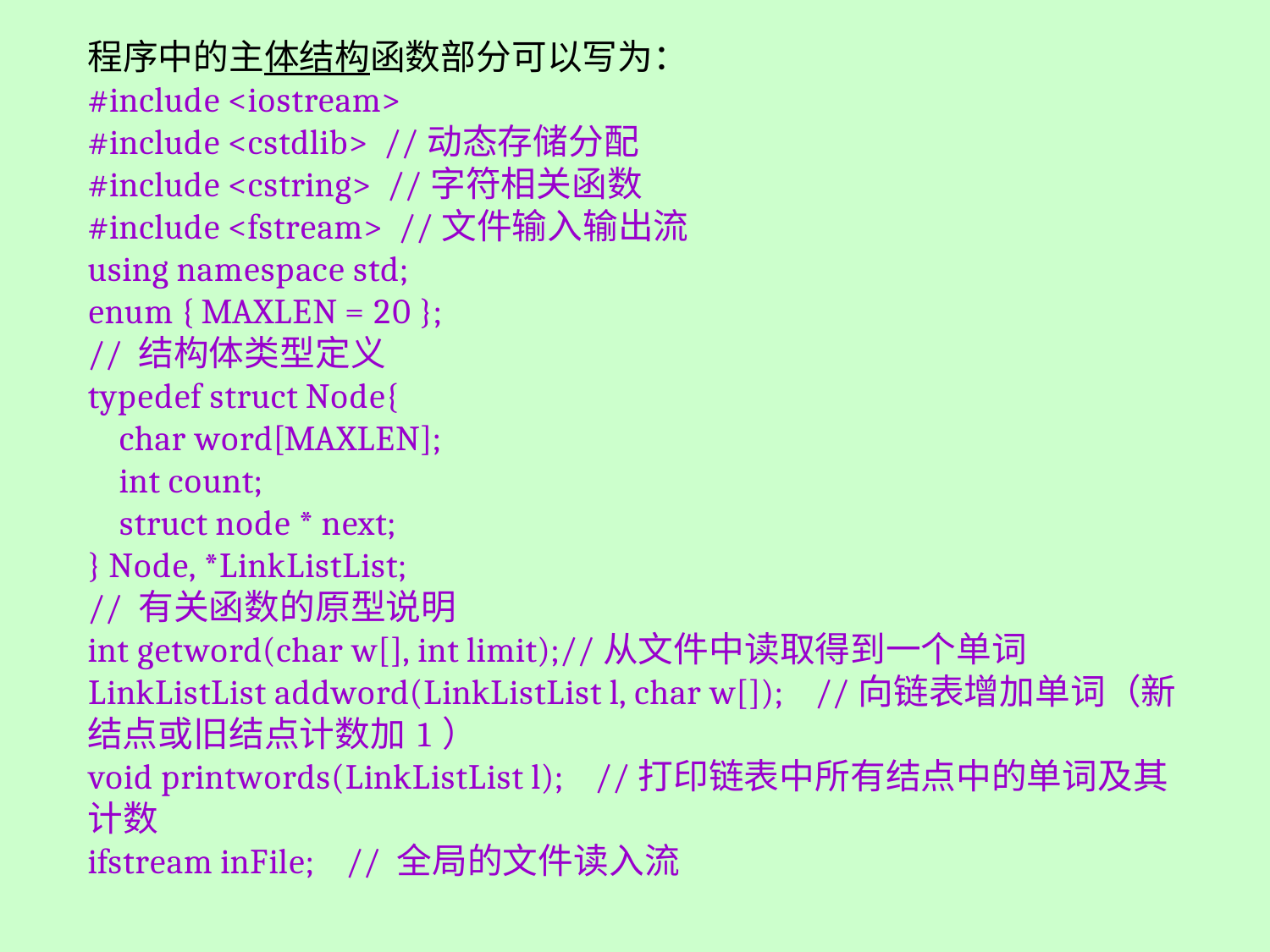

程序中的主体结构函数部分可以写为：
#include <iostream>
#include <cstdlib>  //动态存储分配
#include <cstring>  //字符相关函数
#include <fstream>  //文件输入输出流
using namespace std;
enum { MAXLEN = 20 };
// 结构体类型定义
typedef struct Node{
    char word[MAXLEN];
    int count;
    struct node * next;
} Node, *LinkListList;
// 有关函数的原型说明
int getword(char w[], int limit);//从文件中读取得到一个单词
LinkListList addword(LinkListList l, char w[]);    //向链表增加单词（新结点或旧结点计数加1）
void printwords(LinkListList l);    //打印链表中所有结点中的单词及其计数
ifstream inFile;    // 全局的文件读入流
80